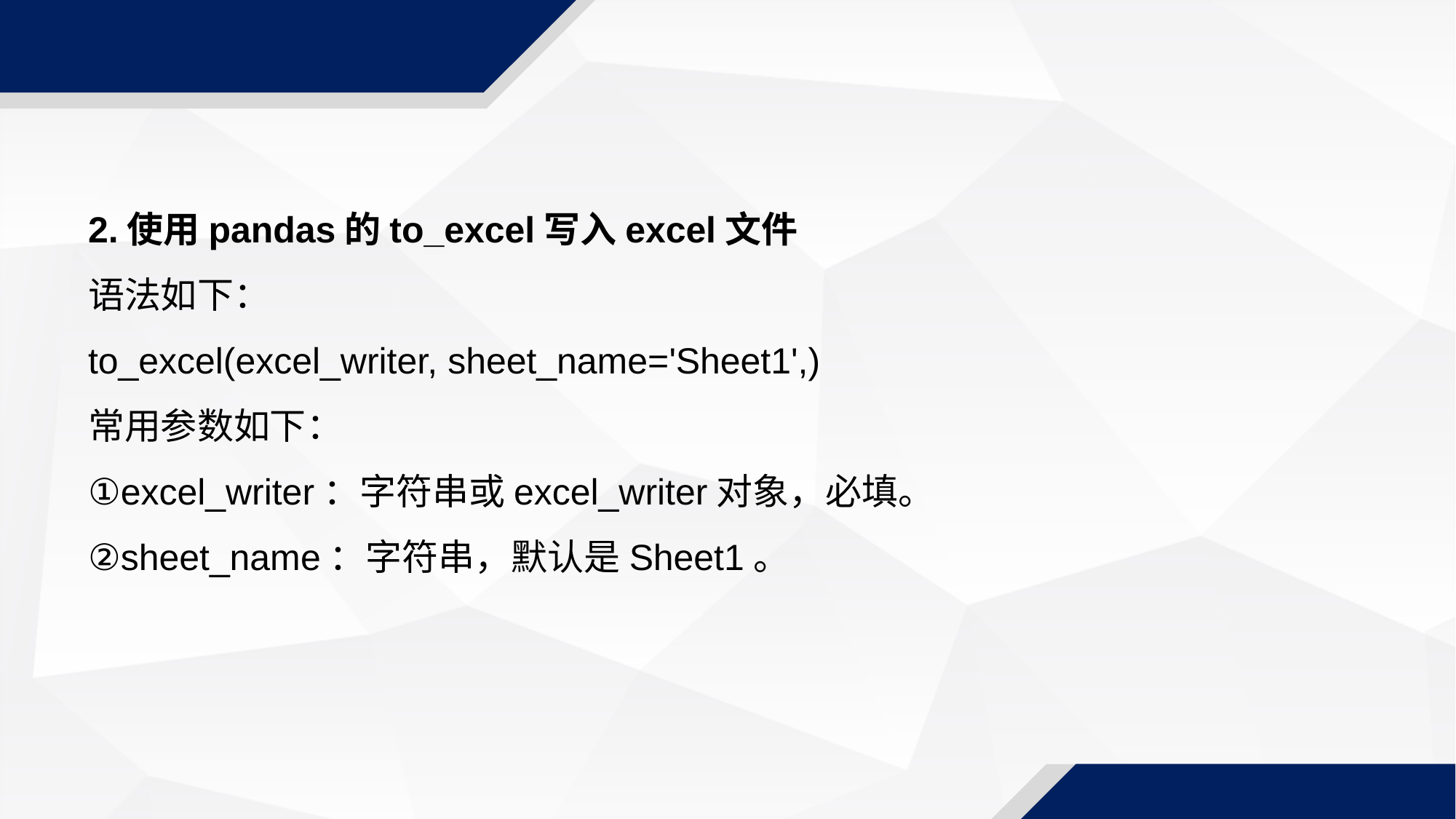

2.使用pandas的to_excel写入excel文件
语法如下：
to_excel(excel_writer, sheet_name='Sheet1',)
常用参数如下：
①excel_writer：字符串或excel_writer对象，必填。
②sheet_name：字符串，默认是Sheet1。